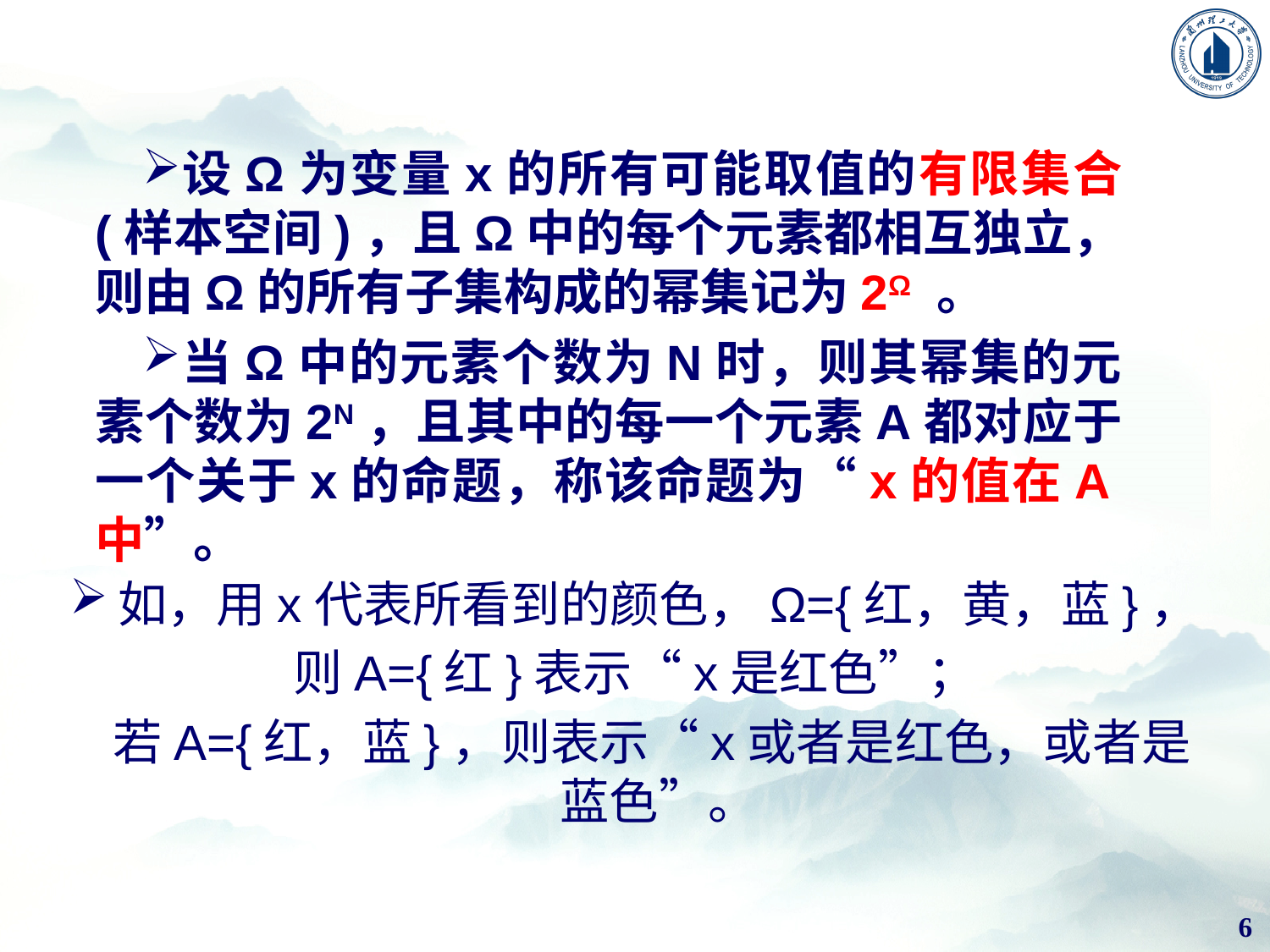

设Ω为变量x的所有可能取值的有限集合 (样本空间)，且Ω中的每个元素都相互独立，则由Ω的所有子集构成的幂集记为2Ω 。
当Ω中的元素个数为N时，则其幂集的元素个数为2N，且其中的每一个元素A都对应于一个关于x的命题，称该命题为“x的值在A中”。
如，用x代表所看到的颜色，Ω={红，黄，蓝}，
则A={红}表示“x是红色”；
  若A={红，蓝}，则表示“x或者是红色，或者是蓝色”。
6